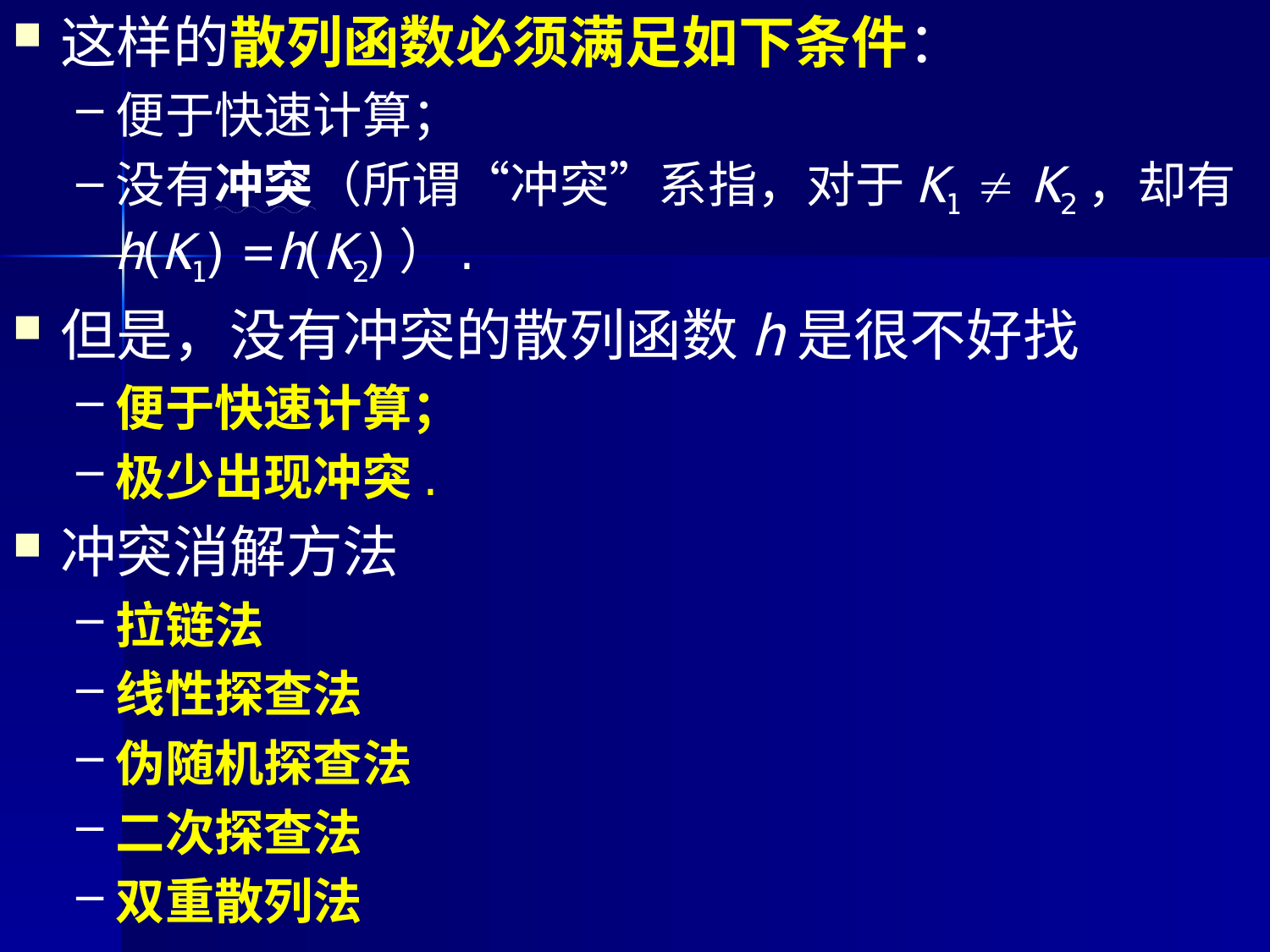

这样的散列函数必须满足如下条件：
便于快速计算；
没有冲突（所谓“冲突”系指，对于K1 ≠ K2，却有h(K1) =h(K2)）.
但是，没有冲突的散列函数h是很不好找
便于快速计算；
极少出现冲突.
冲突消解方法
拉链法
线性探查法
伪随机探查法
二次探查法
双重散列法